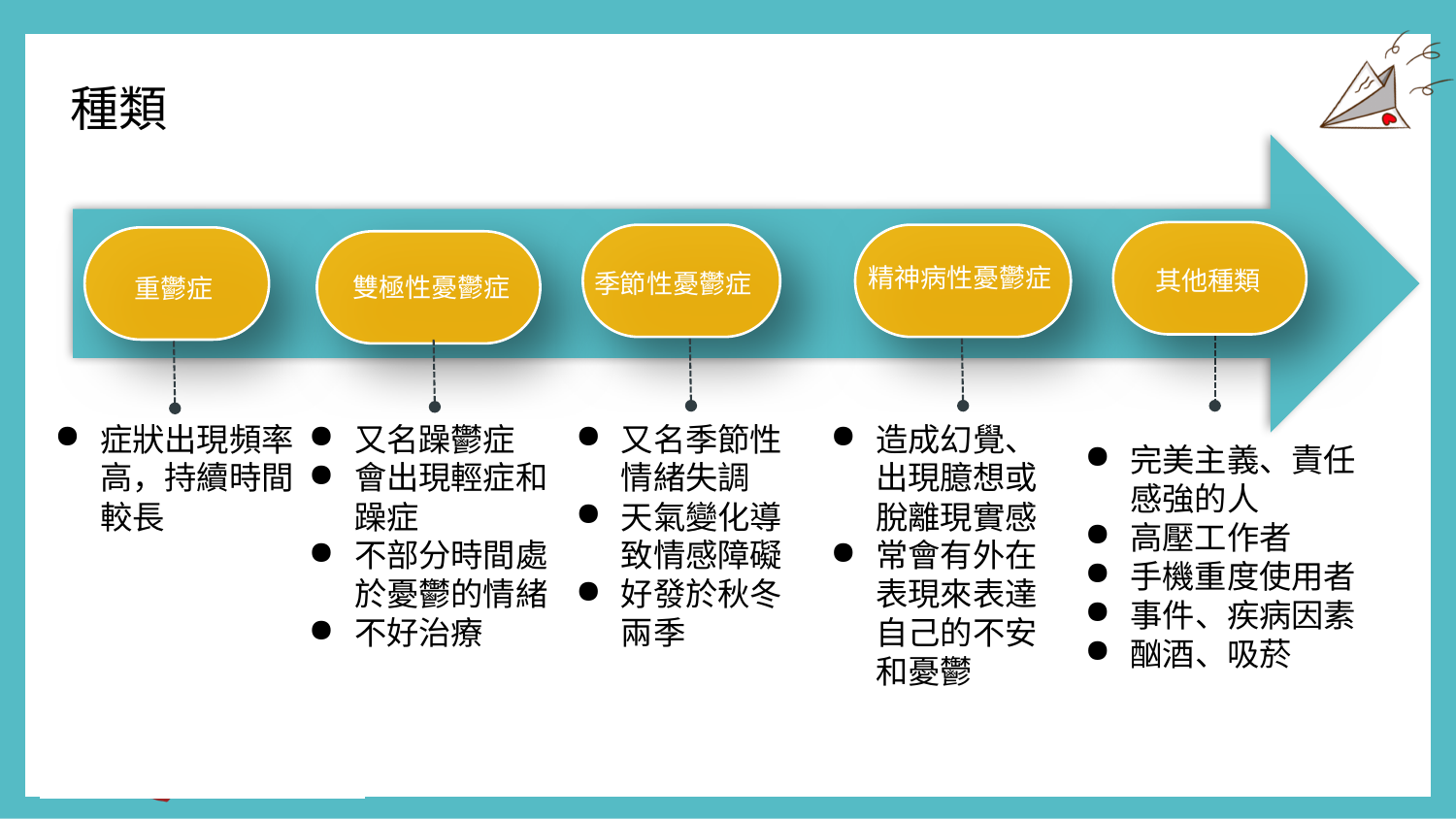

種類

其他種類

季節性憂鬱症

精神病性憂鬱症

重鬱症

雙極性憂鬱症

症狀出現頻率高，持續時間較長
又名躁鬱症
會出現輕症和躁症
不部分時間處於憂鬱的情緒
不好治療
又名季節性情緒失調
天氣變化導致情感障礙
好發於秋冬兩季
造成幻覺、出現臆想或脫離現實感
常會有外在表現來表達自己的不安和憂鬱
完美主義、責任感強的人
高壓工作者
手機重度使用者
事件、疾病因素
酗酒、吸菸